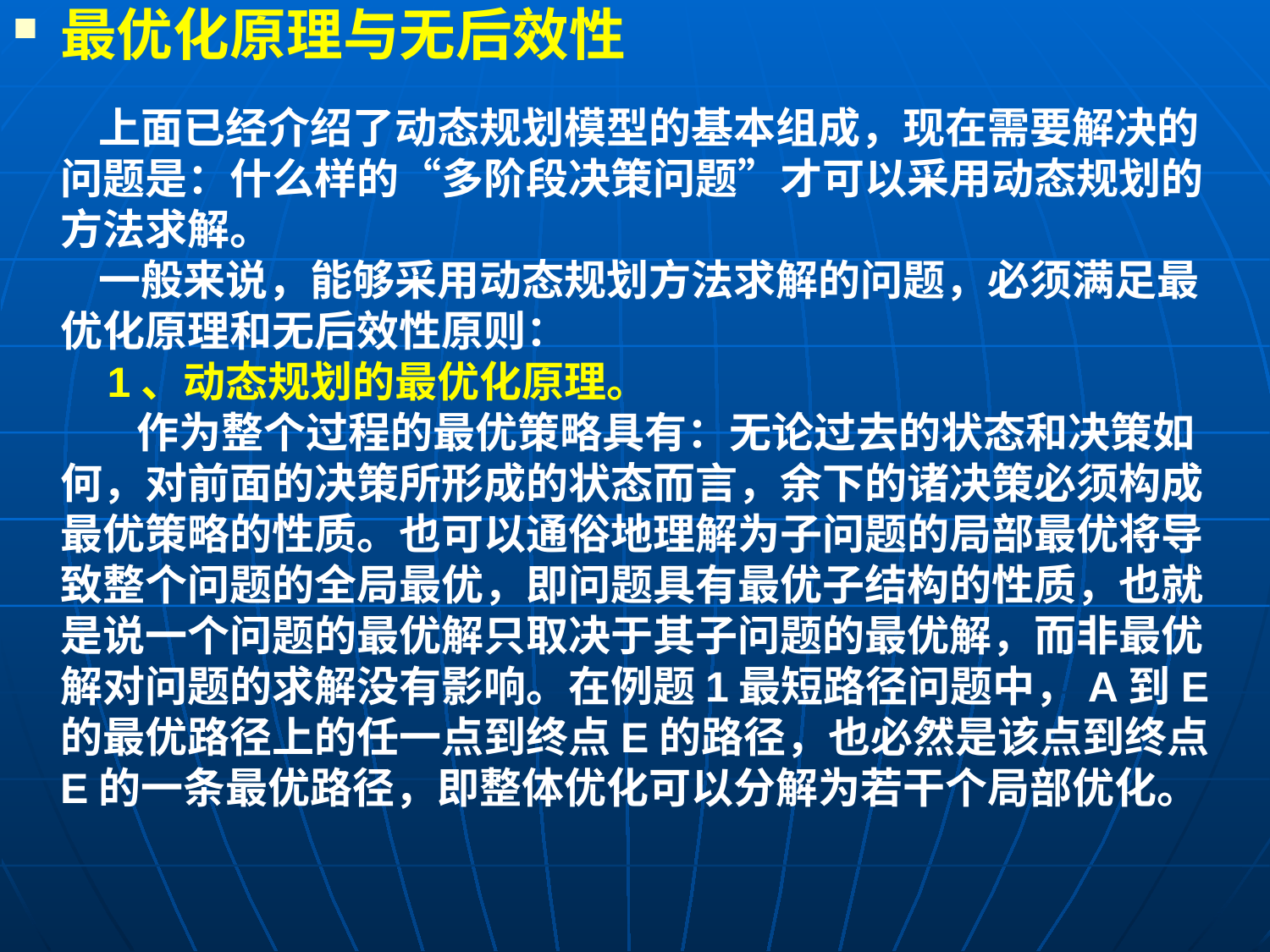

最优化原理与无后效性
        上面已经介绍了动态规划模型的基本组成，现在需要解决的问题是：什么样的“多阶段决策问题”才可以采用动态规划的方法求解。
        一般来说，能够采用动态规划方法求解的问题，必须满足最优化原理和无后效性原则：
        1、动态规划的最优化原理。
            作为整个过程的最优策略具有：无论过去的状态和决策如何，对前面的决策所形成的状态而言，余下的诸决策必须构成最优策略的性质。也可以通俗地理解为子问题的局部最优将导致整个问题的全局最优，即问题具有最优子结构的性质，也就是说一个问题的最优解只取决于其子问题的最优解，而非最优解对问题的求解没有影响。在例题1最短路径问题中，A到E的最优路径上的任一点到终点E的路径，也必然是该点到终点E的一条最优路径，即整体优化可以分解为若干个局部优化。